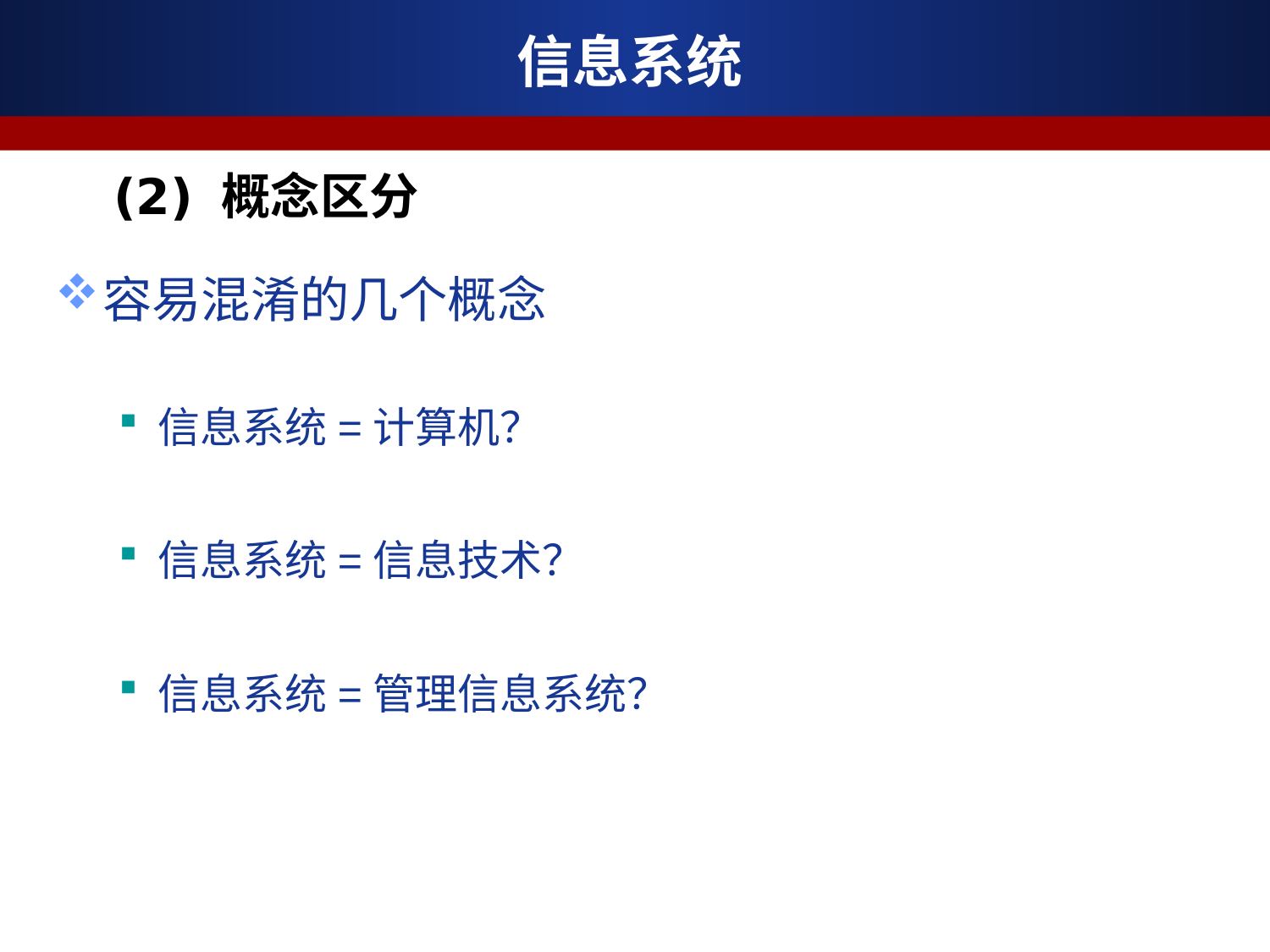

# 信息系统
(2) 概念区分
容易混淆的几个概念

信息系统=计算机？

信息系统=信息技术？

信息系统=管理信息系统？